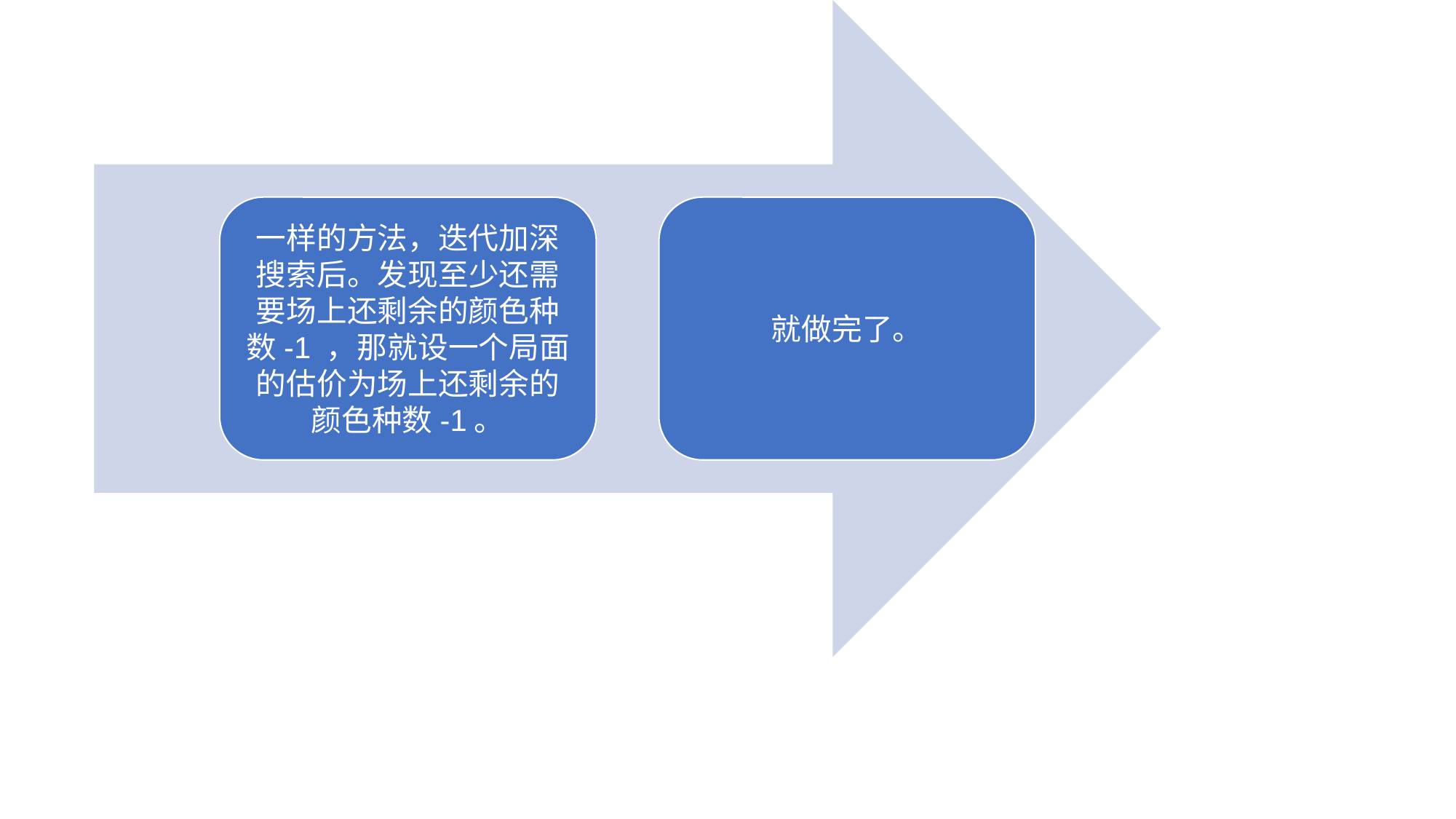

#
一样的方法，迭代加深搜索后。发现至少还需要场上还剩余的颜色种数-1 ，那就设一个局面的估价为场上还剩余的颜色种数-1。
就做完了。